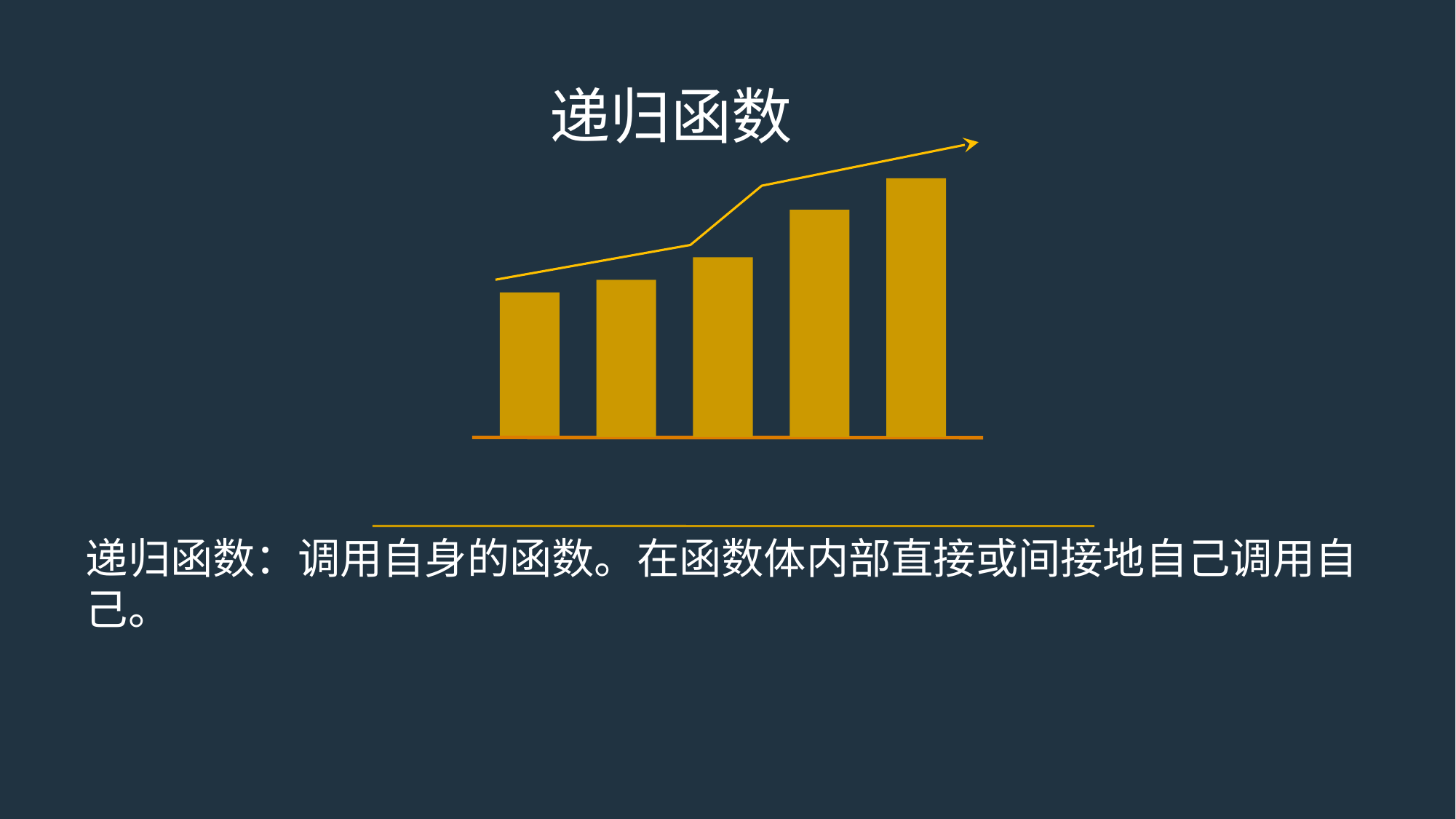

# 递归函数
递归函数：调用自身的函数。在函数体内部直接或间接地自己调用自己。